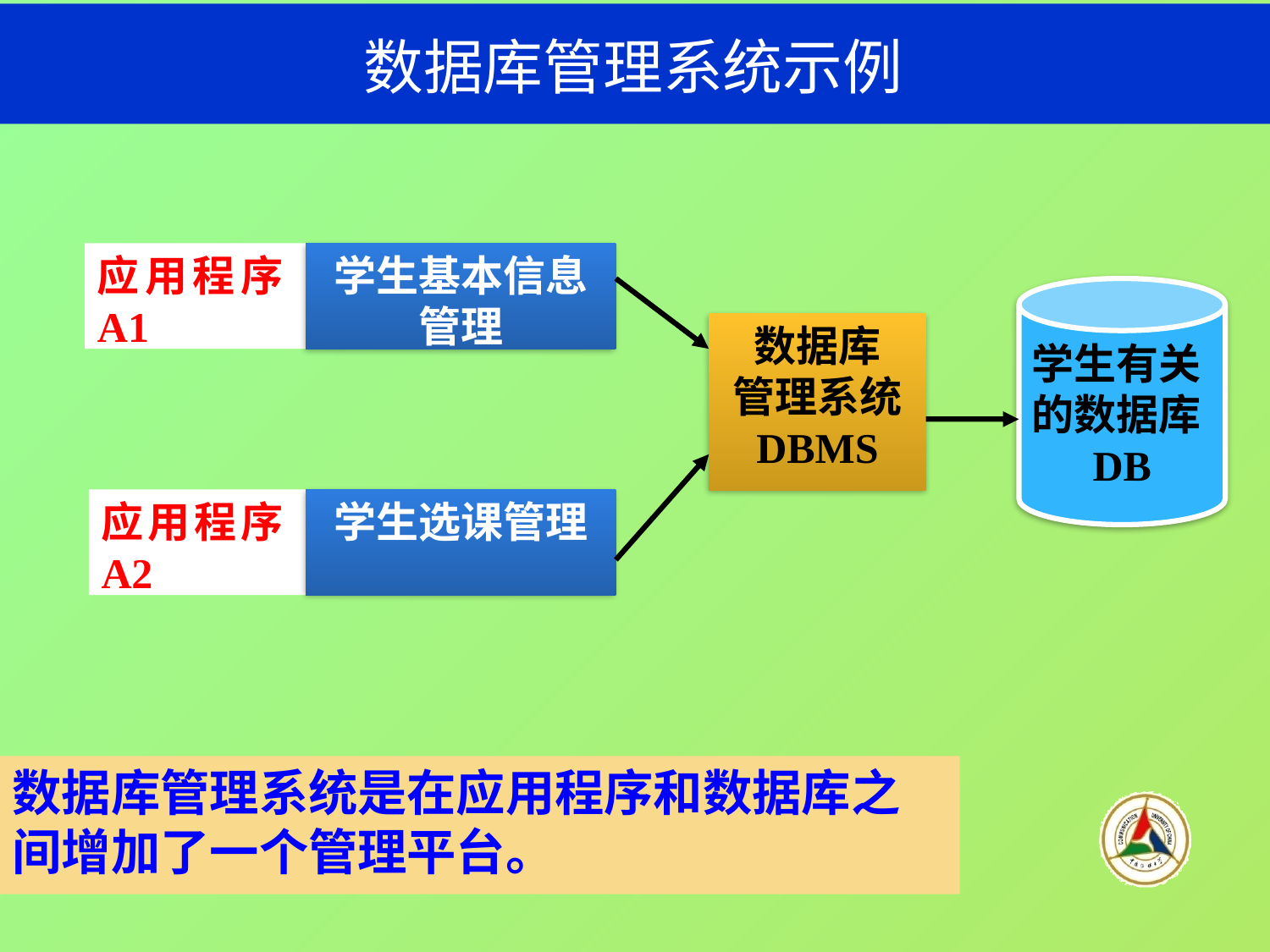

# 数据库管理系统示例
应用程序A1
学生基本信息管理

学生有关的数据库
DB
数据库
管理系统
DBMS

应用程序A2
学生选课管理
数据库管理系统是在应用程序和数据库之间增加了一个管理平台。